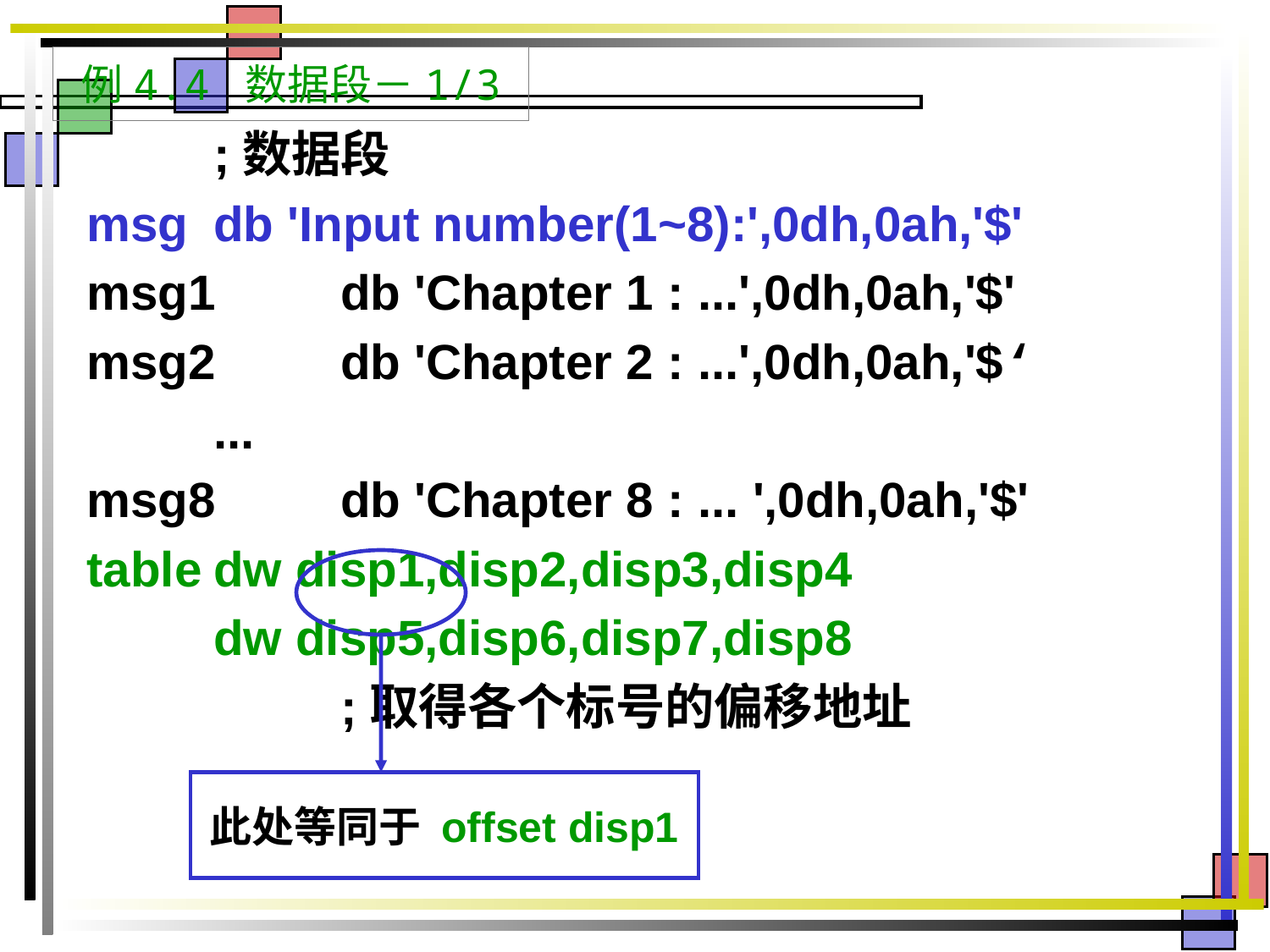

# 例4.4 数据段－1/3
	;数据段
msg	db 'Input number(1~8):',0dh,0ah,'$'
msg1	db 'Chapter 1 : ...',0dh,0ah,'$'
msg2	db 'Chapter 2 : ...',0dh,0ah,'$‘
	...
msg8	db 'Chapter 8 : ... ',0dh,0ah,'$'
table	dw disp1,disp2,disp3,disp4
	dw disp5,disp6,disp7,disp8
		;取得各个标号的偏移地址

此处等同于 offset disp1